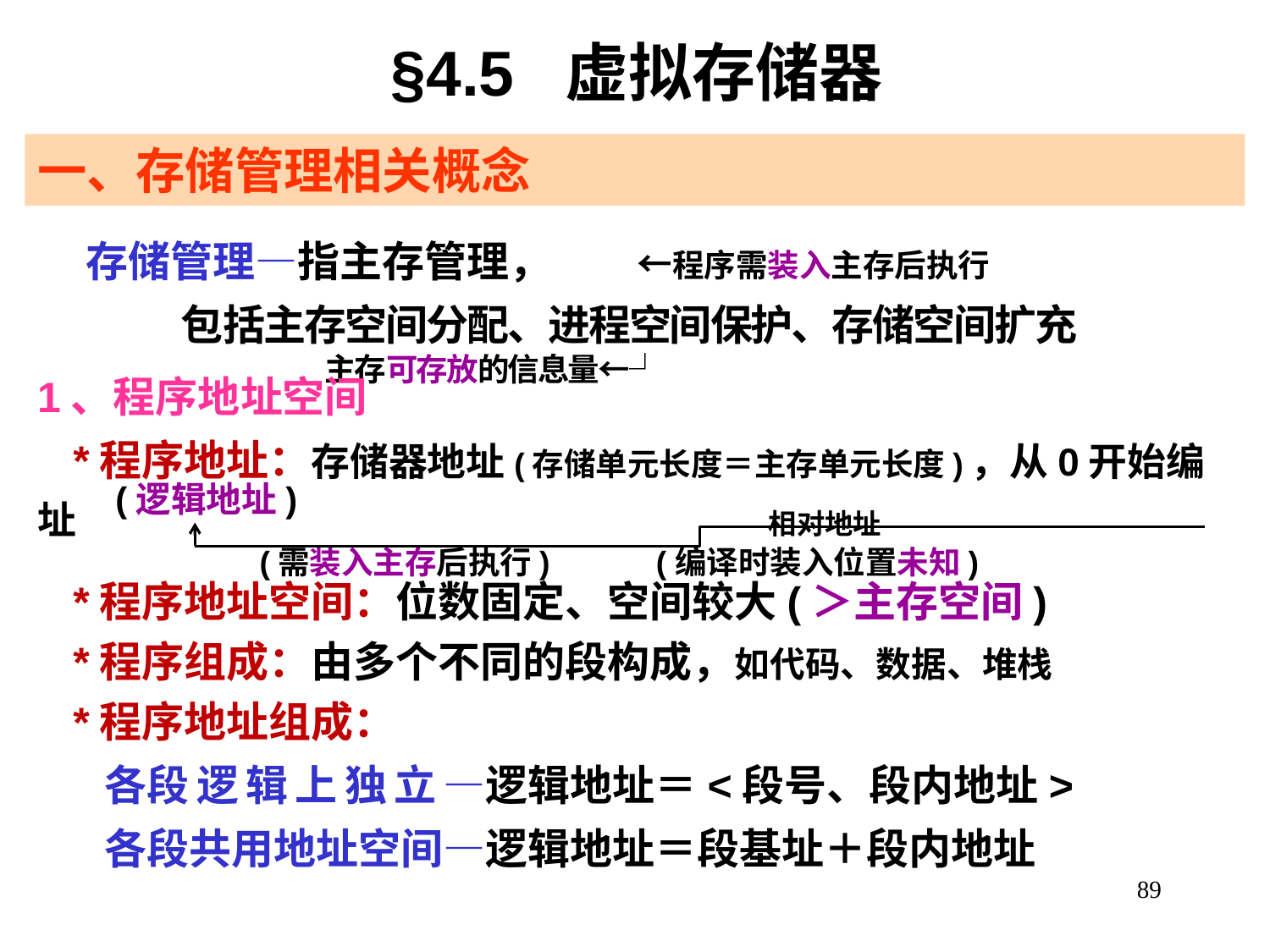

§4.5  虚拟存储器
一、存储管理相关概念
    存储管理—指主存管理，         ←程序需装入主存后执行
              包括主存空间分配、进程空间保护、存储空间扩充
                                                   主存可存放的信息量←┘
1、程序地址空间
   *程序地址：存储器地址(存储单元长度＝主存单元长度)，从0开始编址
                         (需装入主存后执行)            (编译时装入位置未知)
(逻辑地址)
相对地址
   *程序地址空间：位数固定、空间较大(＞主存空间)
   *程序组成：由多个不同的段构成，如代码、数据、堆栈
   *程序地址组成：
      各段逻辑上独立—逻辑地址＝<段号、段内地址>
      各段共用地址空间—逻辑地址＝段基址＋段内地址
89